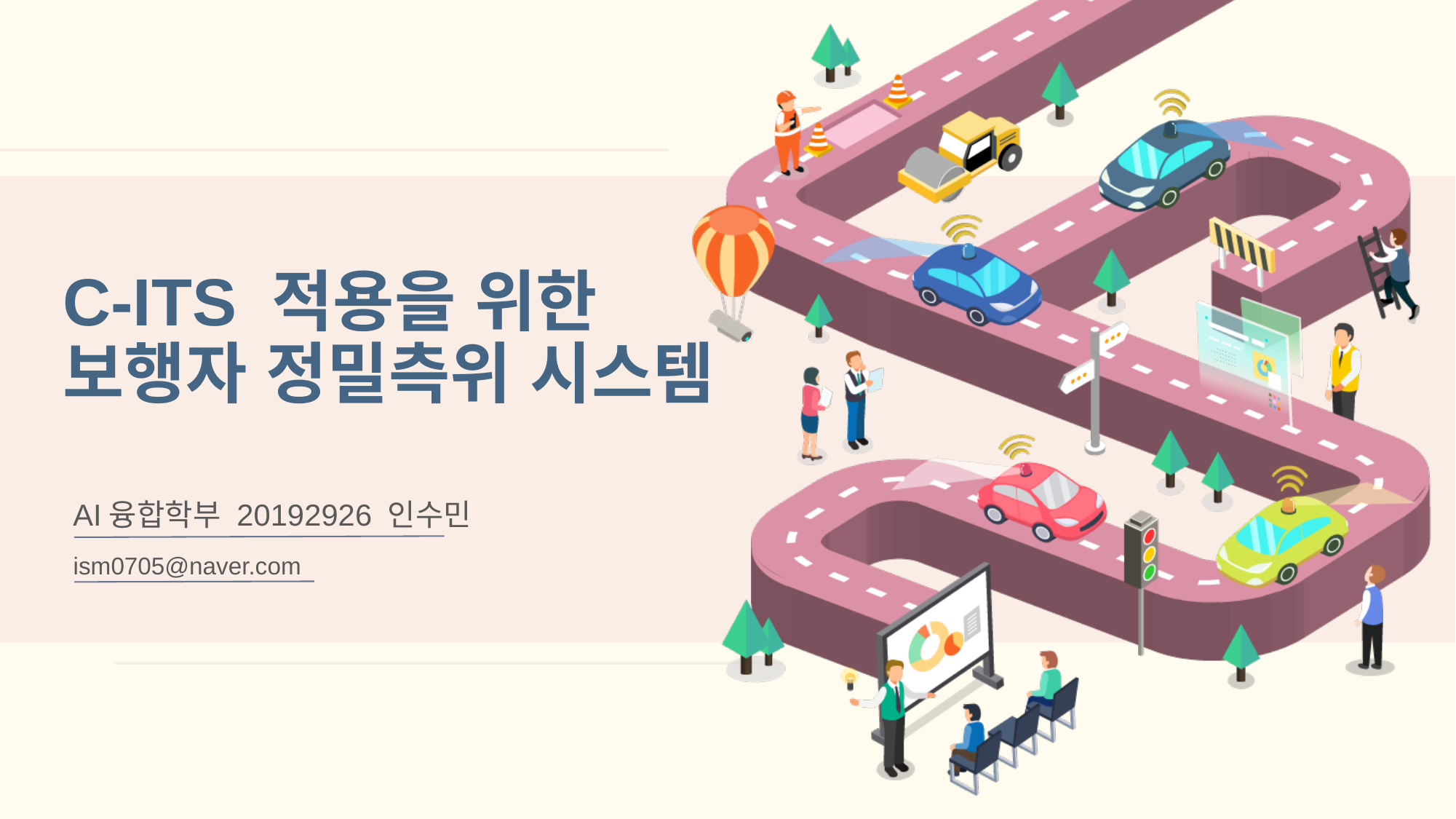

C-ITS 적용을 위한
보행자 정밀측위 시스템
AI융합학부 20192926 인수민
ism0705@naver.com